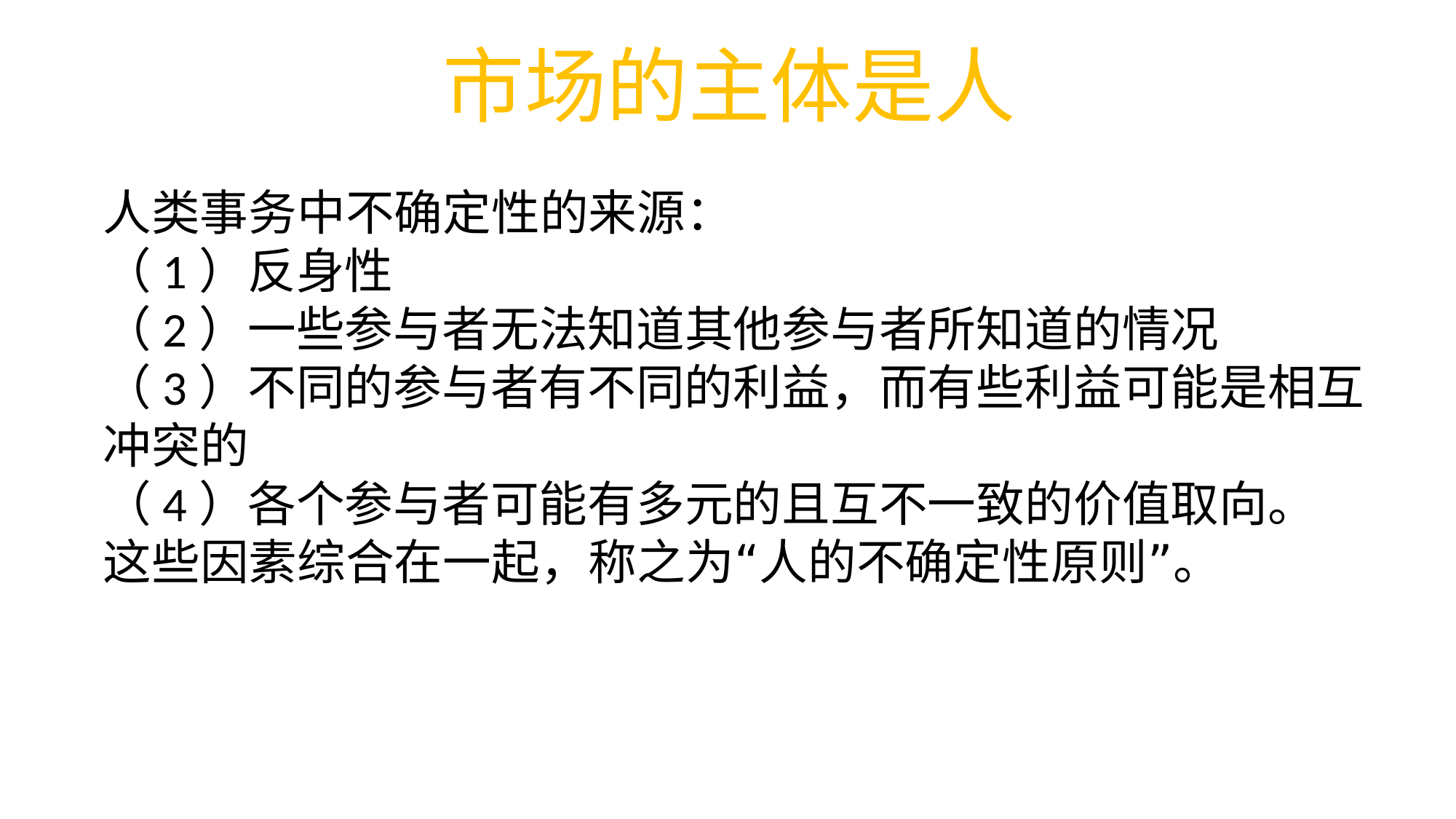

市场的主体是人
人类事务中不确定性的来源：
（1）反身性
（2）一些参与者无法知道其他参与者所知道的情况
（3）不同的参与者有不同的利益，而有些利益可能是相互冲突的
（4）各个参与者可能有多元的且互不一致的价值取向。
这些因素综合在一起，称之为“人的不确定性原则”。